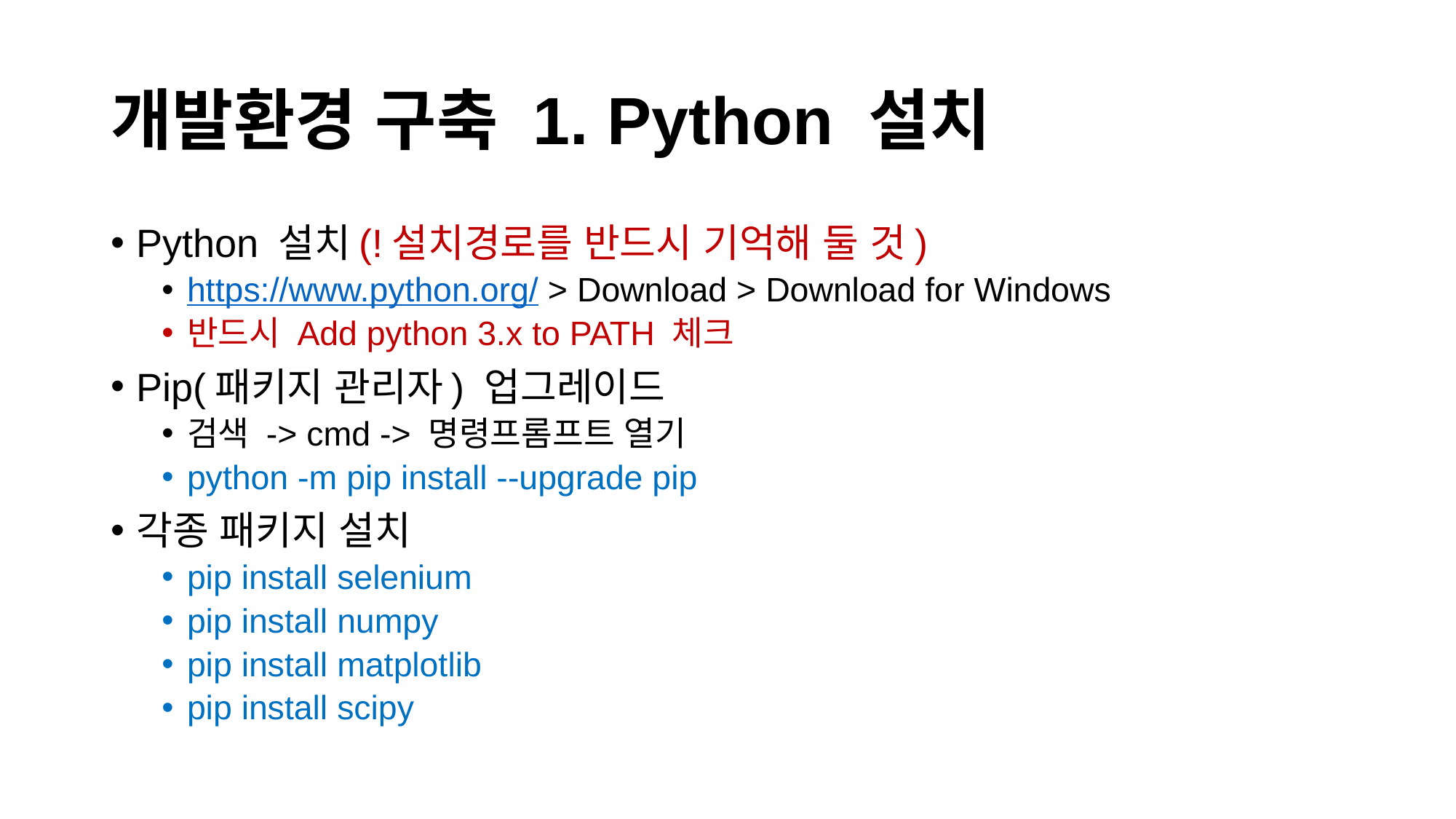

# 개발환경 구축 1. Python 설치
Python 설치(!설치경로를 반드시 기억해 둘 것)
https://www.python.org/ > Download > Download for Windows
반드시 Add python 3.x to PATH 체크
Pip(패키지 관리자) 업그레이드
검색 -> cmd -> 명령프롬프트 열기
python -m pip install --upgrade pip
각종 패키지 설치
pip install selenium
pip install numpy
pip install matplotlib
pip install scipy